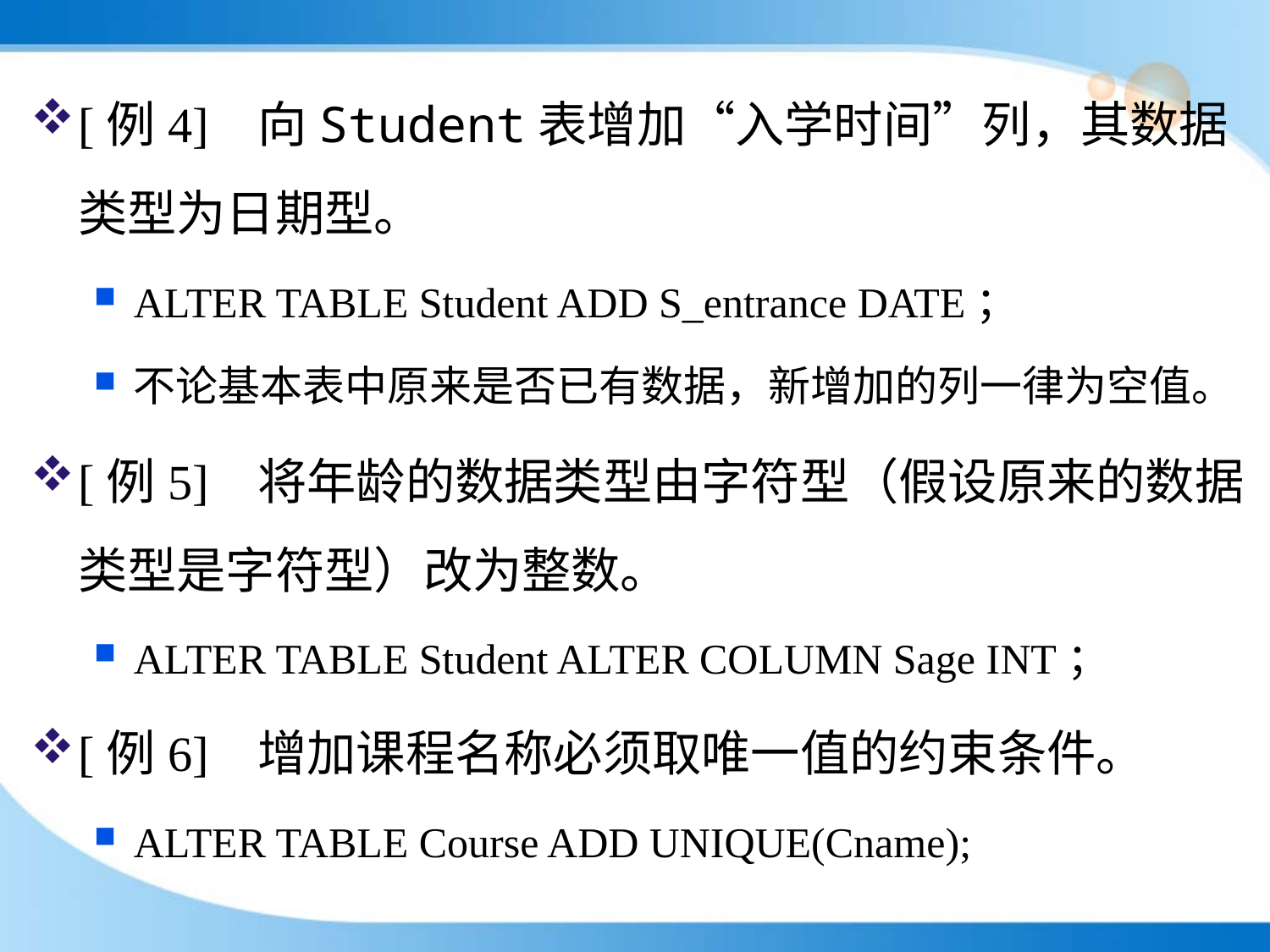

[例4]   向Student表增加“入学时间”列，其数据类型为日期型。
ALTER TABLE Student ADD S_entrance DATE；
不论基本表中原来是否已有数据，新增加的列一律为空值。
[例5]   将年龄的数据类型由字符型（假设原来的数据类型是字符型）改为整数。
ALTER TABLE Student ALTER COLUMN Sage INT；
[例6]   增加课程名称必须取唯一值的约束条件。
ALTER TABLE Course ADD UNIQUE(Cname);